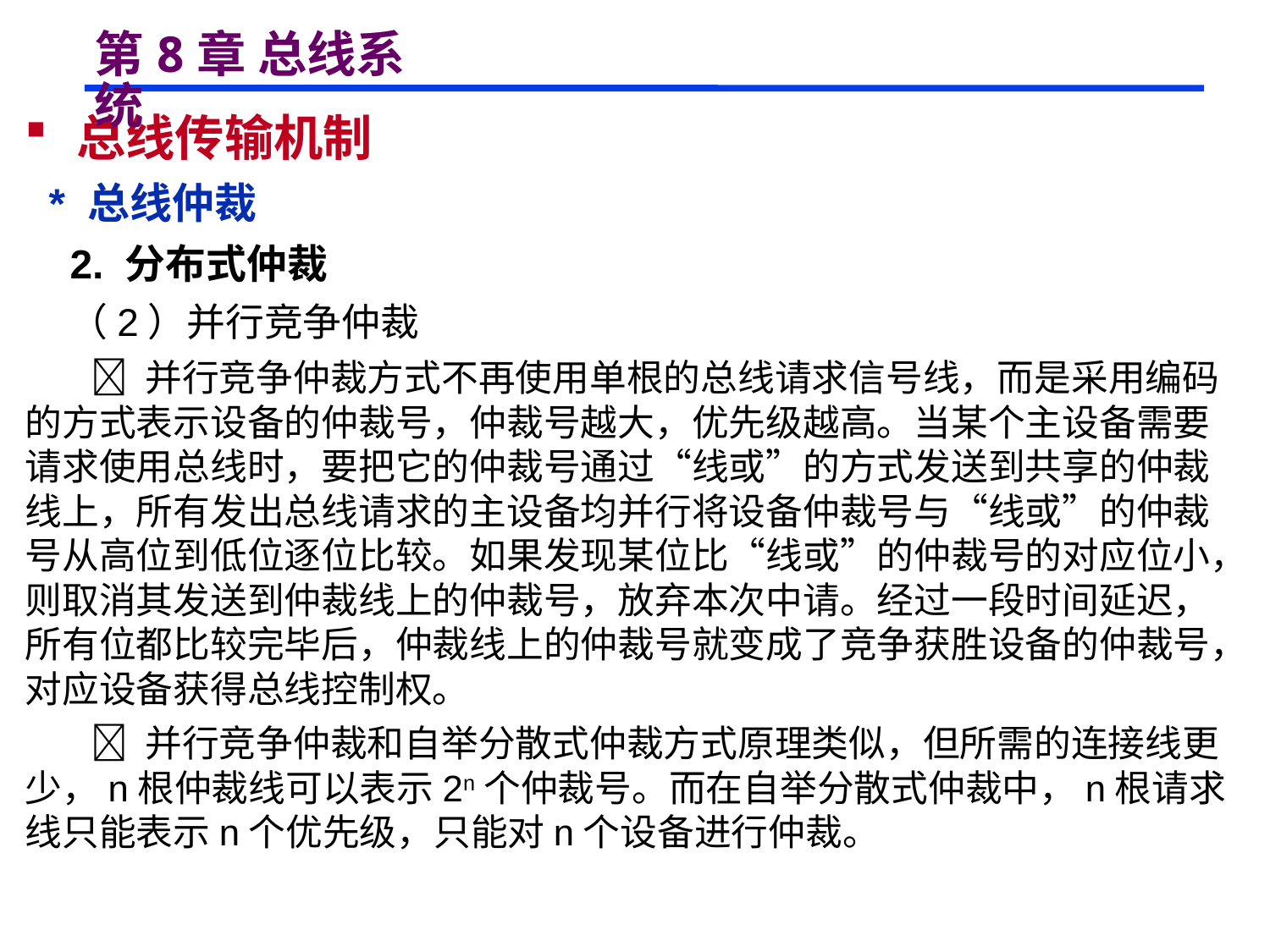

# 第8章 总线系统
 总线传输机制
  * 总线仲裁
    2. 分布式仲裁
    （2）并行竞争仲裁
        ♣ 并行竞争仲裁方式不再使用单根的总线请求信号线，而是采用编码的方式表示设备的仲裁号，仲裁号越大，优先级越高。当某个主设备需要请求使用总线时，要把它的仲裁号通过“线或”的方式发送到共享的仲裁线上，所有发出总线请求的主设备均并行将设备仲裁号与“线或”的仲裁号从高位到低位逐位比较。如果发现某位比“线或”的仲裁号的对应位小，则取消其发送到仲裁线上的仲裁号，放弃本次中请。经过一段时间延迟，所有位都比较完毕后，仲裁线上的仲裁号就变成了竞争获胜设备的仲裁号，对应设备获得总线控制权。
        ♣ 并行竞争仲裁和自举分散式仲裁方式原理类似，但所需的连接线更少，n根仲裁线可以表示2n个仲裁号。而在自举分散式仲裁中，n根请求线只能表示n个优先级，只能对n个设备进行仲裁。